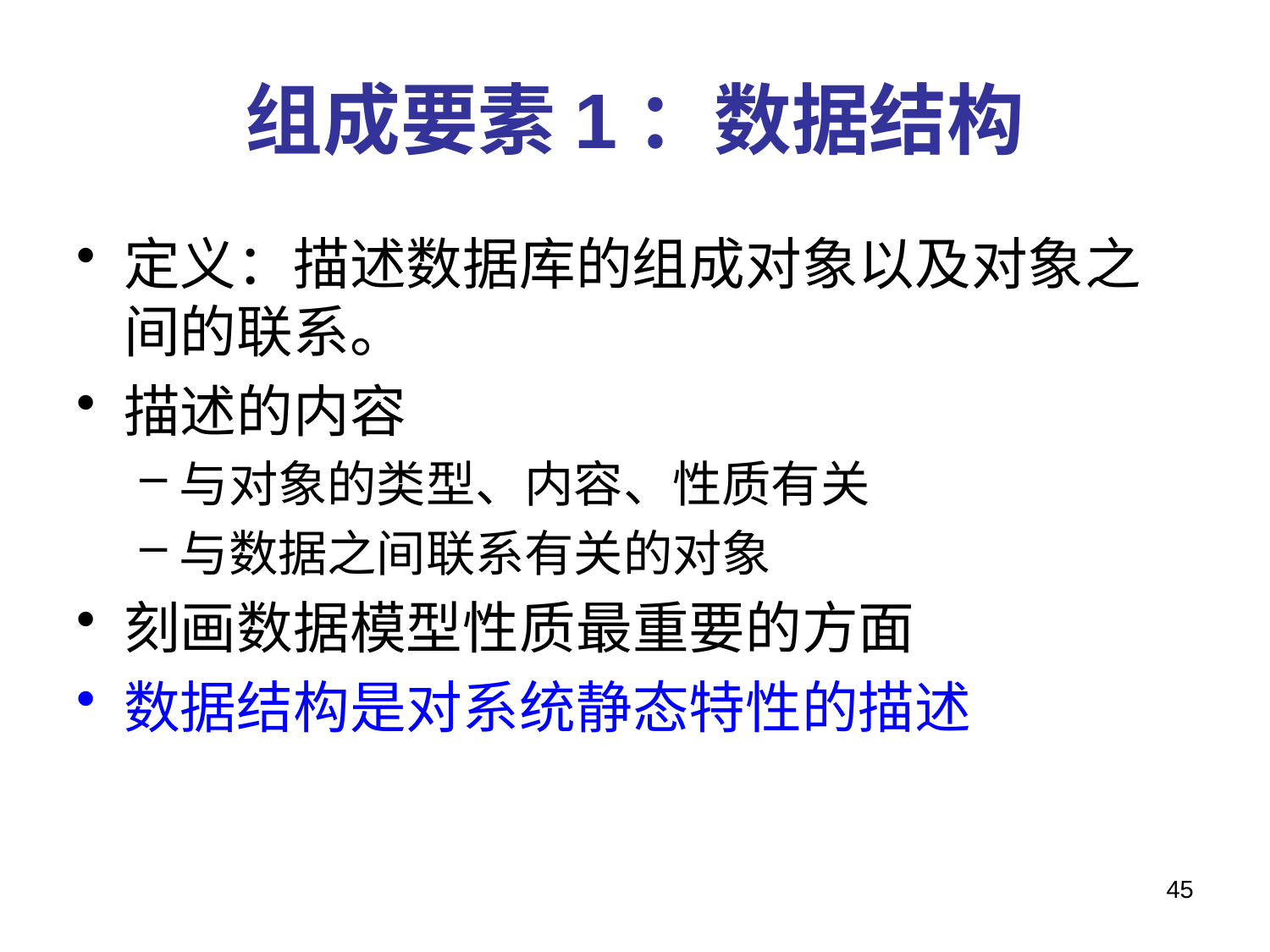

# 组成要素1：数据结构
定义：描述数据库的组成对象以及对象之间的联系。
描述的内容
与对象的类型、内容、性质有关
与数据之间联系有关的对象
刻画数据模型性质最重要的方面
数据结构是对系统静态特性的描述
45